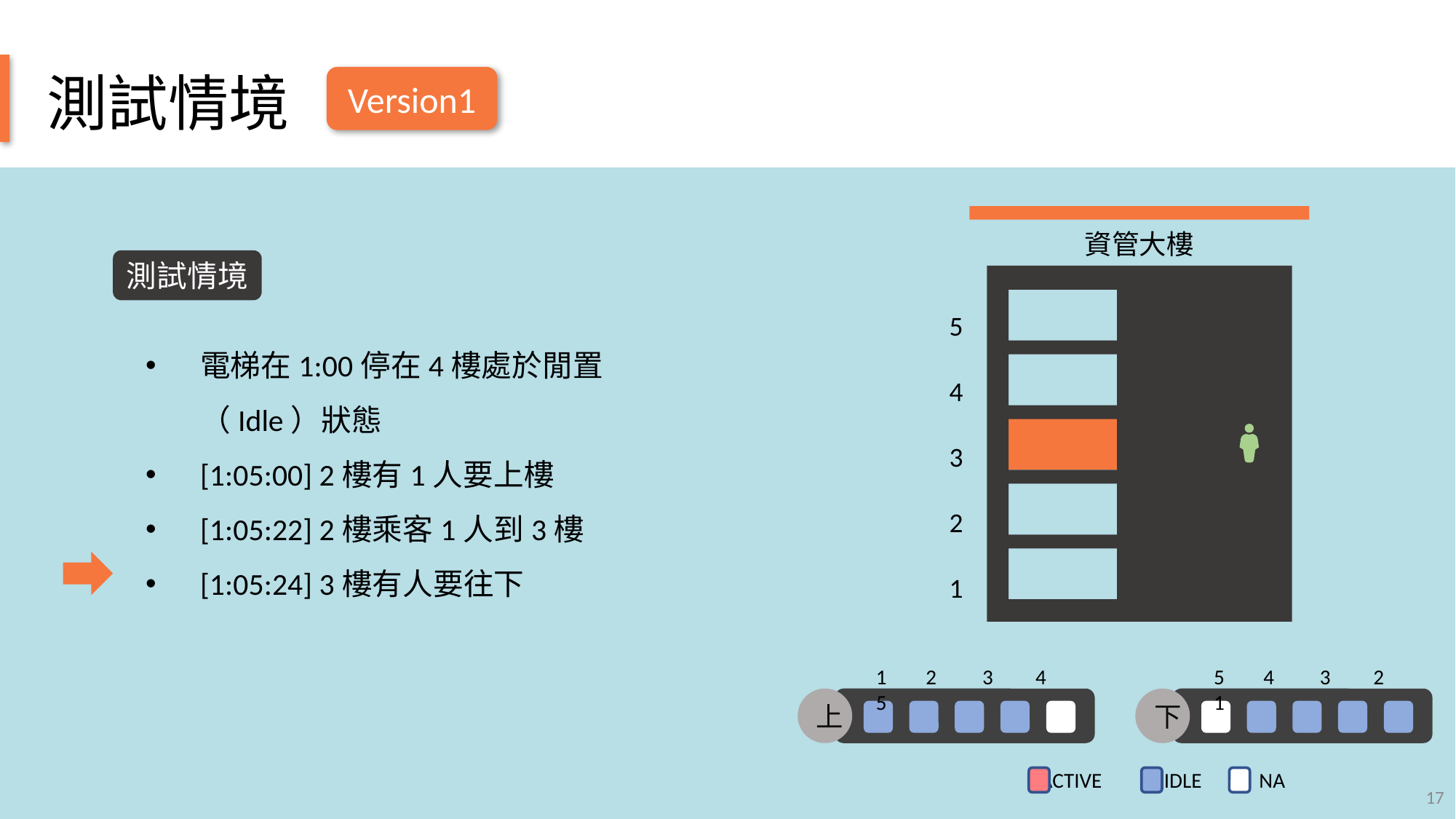

測試情境
Version1

資管大樓
測試情境

5
4
3
2
1

電梯在1:00停在4樓處於閒置（Idle）狀態
[1:05:00] 2樓有1人要上樓
[1:05:22] 2樓乘客1人到3樓
[1:05:24] 3樓有人要往下

1　　2　　3　　4       5
5　　4　　3　　2       1
上

下

ACTIVE 　　 IDLE 　　NA

17